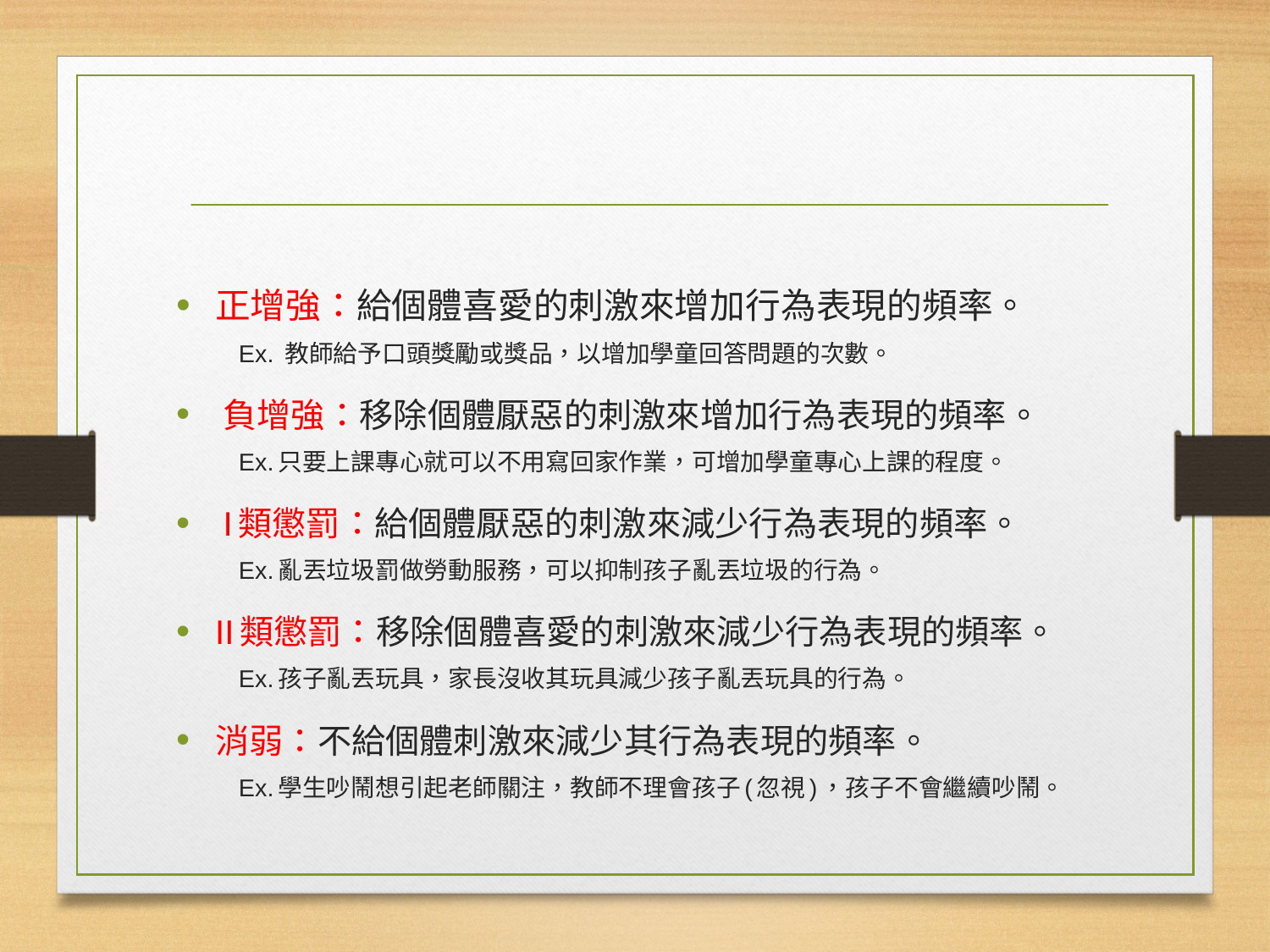

#

正增強：給個體喜愛的刺激來增加行為表現的頻率。
Ex. 教師給予口頭獎勵或獎品，以增加學童回答問題的次數。

負增強：移除個體厭惡的刺激來增加行為表現的頻率。
Ex.只要上課專心就可以不用寫回家作業，可增加學童專心上課的程度。

I類懲罰：給個體厭惡的刺激來減少行為表現的頻率。
Ex.亂丟垃圾罰做勞動服務，可以抑制孩子亂丟垃圾的行為。

II類懲罰：移除個體喜愛的刺激來減少行為表現的頻率。
Ex.孩子亂丟玩具，家長沒收其玩具減少孩子亂丟玩具的行為。

消弱：不給個體刺激來減少其行為表現的頻率。
Ex.學生吵鬧想引起老師關注，教師不理會孩子(忽視)，孩子不會繼續吵鬧。